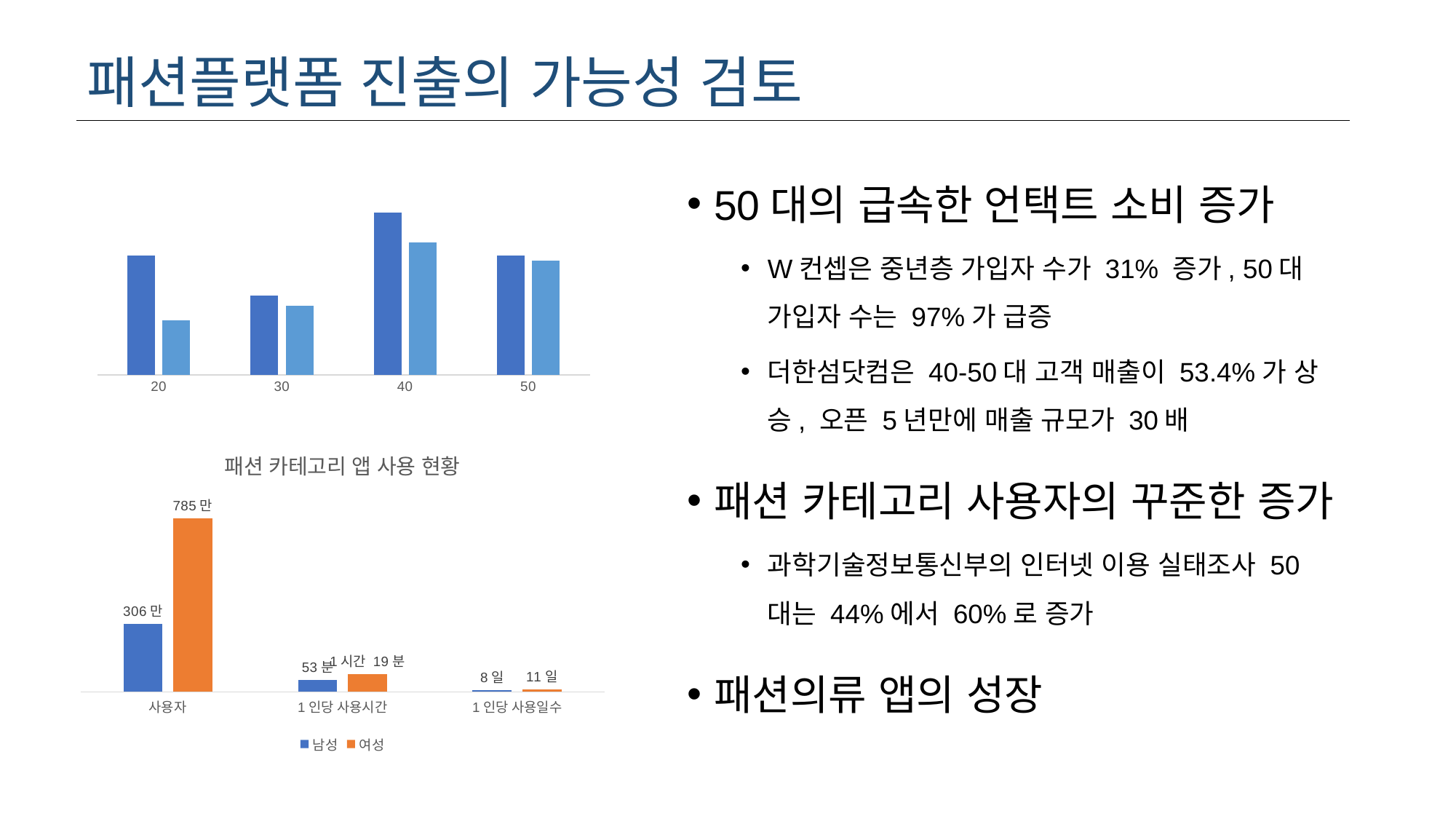

# 패션플랫폼 진출의 가능성 검토

### Chart

| Category | 연령대별 '언택트 소비' 증가율 | 연령대별 '언택트 소비' 증가율 |
|---|---|---|
| 20 | 118.0 | 54.0 |
| 30 | 78.0 | 68.0 |
| 40 | 160.0 | 131.0 |
| 50 | 118.0 | 113.0 |
50대의 급속한 언택트 소비 증가
W컨셉은 중년층 가입자 수가 31% 증가, 50대 가입자 수는 97%가 급증
더한섬닷컴은 40-50대 고객 매출이 53.4%가 상승, 오픈 5년만에 매출 규모가 30배
패션 카테고리 사용자의 꾸준한 증가
과학기술정보통신부의 인터넷 이용 실태조사 50대는 44%에서 60%로 증가
패션의류 앱의 성장

### Chart: 패션 카테고리 앱 사용 현황

| Category | 남성 | 여성 |
|---|---|---|
| 사용자 | 306.0 | 785.0 |
| 1인당 사용시간 | 53.0 | 79.0 |
| 1인당 사용일수 | 8.0 | 11.0 |